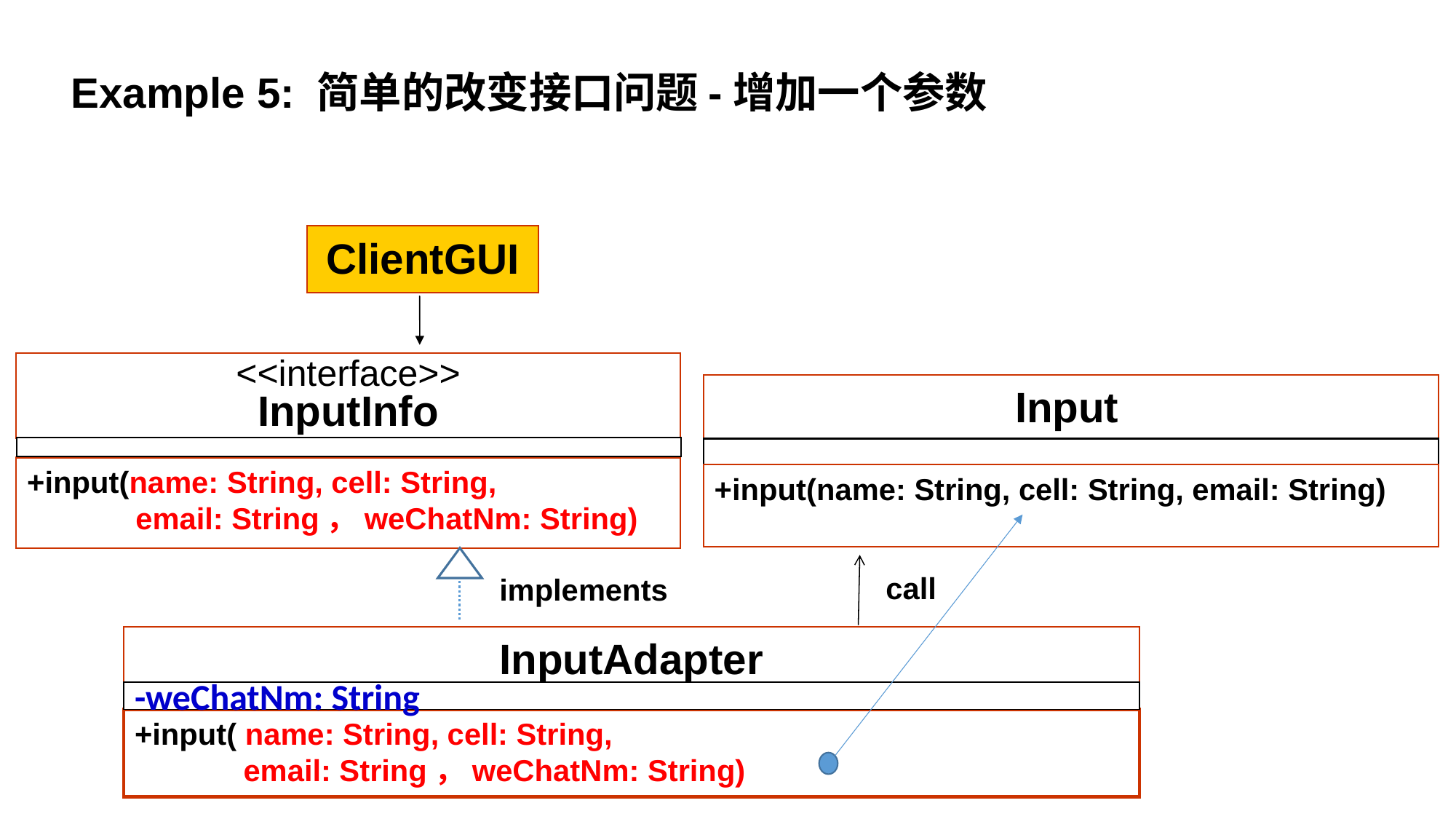

Example 5: 简单的改变接口问题-增加一个参数
ClientGUI

<<interface>>
InputInfo
Input

+input(name: String, cell: String,
             email: String，weChatNm: String)

+input(name: String, cell: String, email: String)

call
implements
InputAdapter
-weChatNm: String
+input( name: String, cell: String,
             email: String，weChatNm: String)